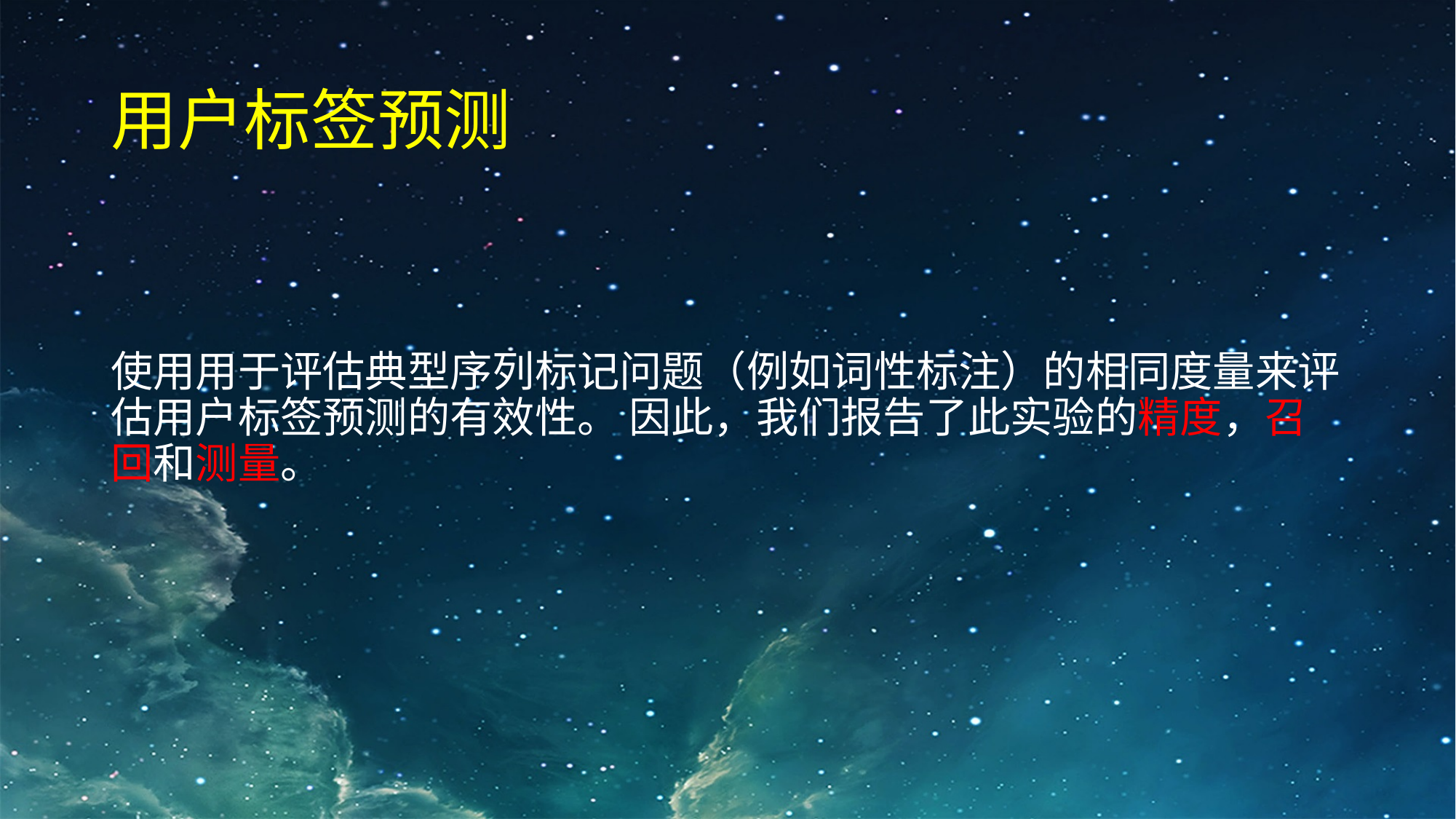

# 用户标签预测

使用用于评估典型序列标记问题（例如词性标注）的相同度量来评估用户标签预测的有效性。 因此，我们报告了此实验的精度，召回和测量。